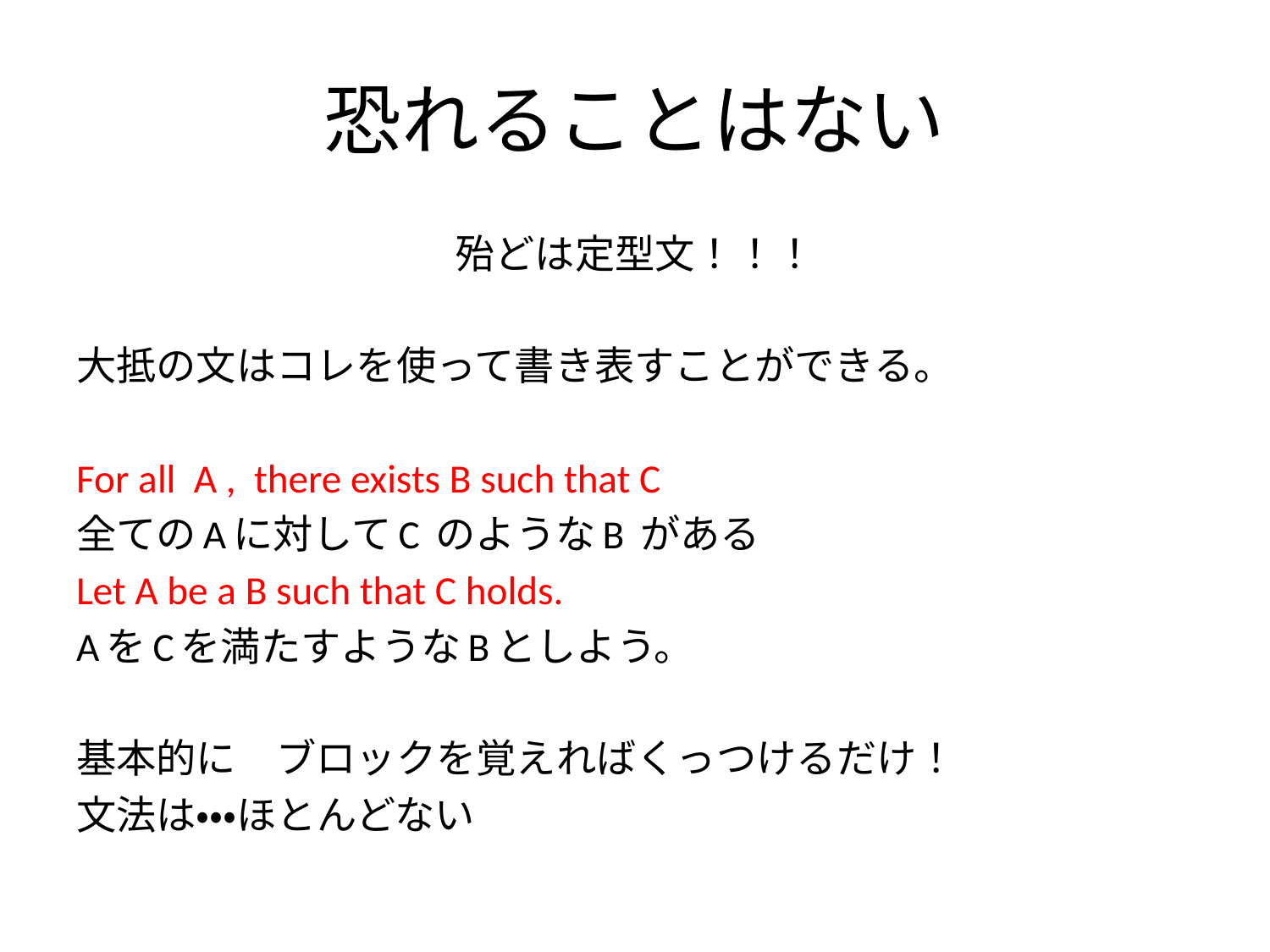

# 恐れることはない
殆どは定型文！！！

大抵の文はコレを使って書き表すことができる。

For all  A ,  there exists B such that C
全てのAに対してC のようなB がある
Let A be a B such that C holds.
AをCを満たすようなBとしよう。

基本的に　ブロックを覚えればくっつけるだけ！
文法は・・・ほとんどない